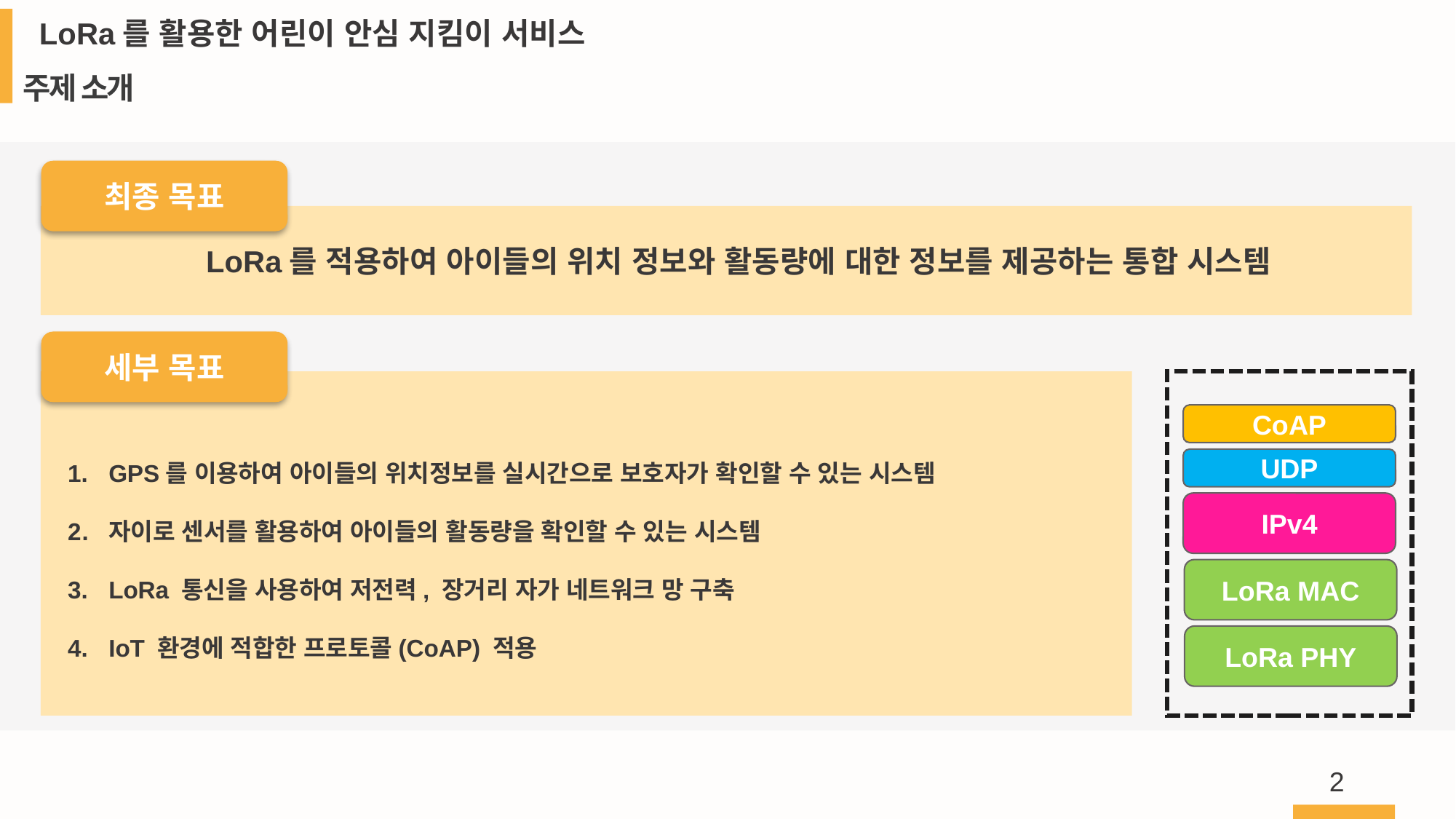

LoRa를 활용한 어린이 안심 지킴이 서비스
주제 소개

최종 목표
    LoRa를 적용하여 아이들의 위치 정보와 활동량에 대한 정보를 제공하는 통합 시스템
세부 목표

CoAP
GPS를 이용하여 아이들의 위치정보를 실시간으로 보호자가 확인할 수 있는 시스템
자이로 센서를 활용하여 아이들의 활동량을 확인할 수 있는 시스템
LoRa 통신을 사용하여 저전력, 장거리 자가 네트워크 망 구축
IoT 환경에 적합한 프로토콜(CoAP) 적용

UDP
IPv4
LoRa MAC
LoRa PHY
2